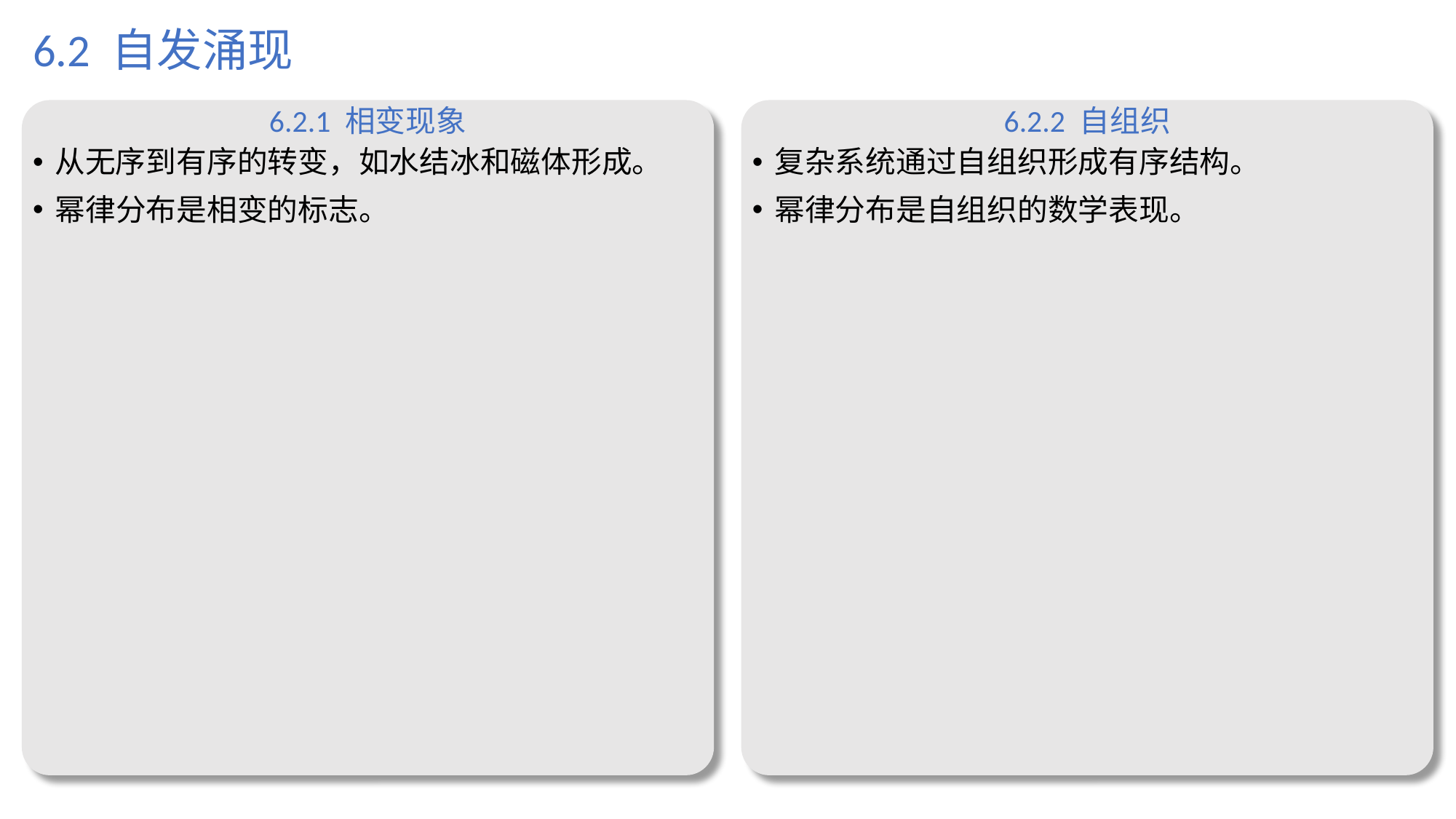

# 6.2 自发涌现

6.2.1 相变现象

6.2.2 自组织
从无序到有序的转变，如水结冰和磁体形成。
幂律分布是相变的标志。
复杂系统通过自组织形成有序结构。
幂律分布是自组织的数学表现。